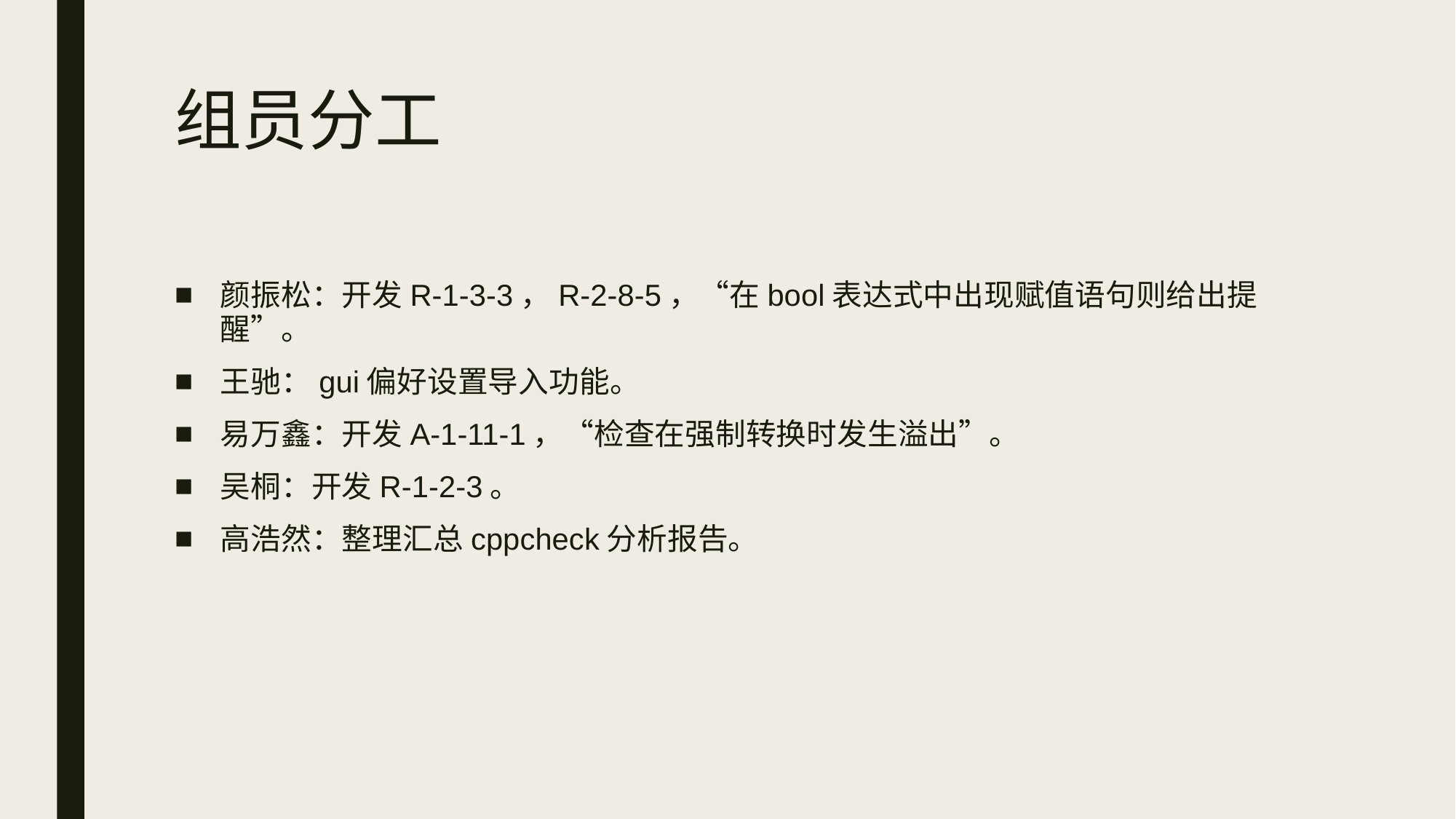

# 组员分工
颜振松：开发R-1-3-3，R-2-8-5，“在bool表达式中出现赋值语句则给出提醒”。
王驰：gui偏好设置导入功能。
易万鑫：开发A-1-11-1，“检查在强制转换时发生溢出”。
吴桐：开发R-1-2-3。
高浩然：整理汇总cppcheck分析报告。